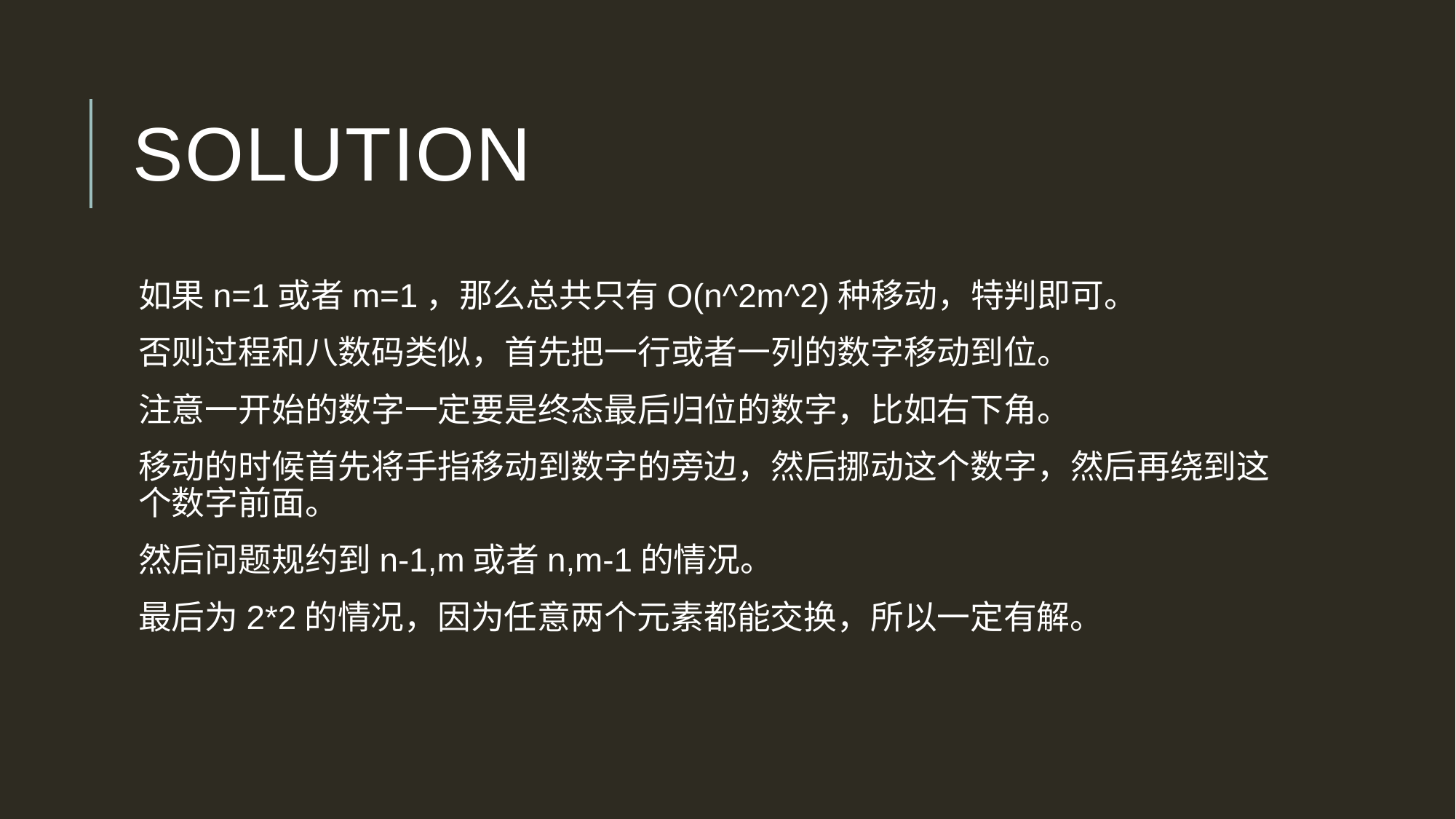

# Solution
如果n=1或者m=1，那么总共只有O(n^2m^2)种移动，特判即可。
否则过程和八数码类似，首先把一行或者一列的数字移动到位。
注意一开始的数字一定要是终态最后归位的数字，比如右下角。
移动的时候首先将手指移动到数字的旁边，然后挪动这个数字，然后再绕到这个数字前面。
然后问题规约到n-1,m或者n,m-1的情况。
最后为2*2的情况，因为任意两个元素都能交换，所以一定有解。